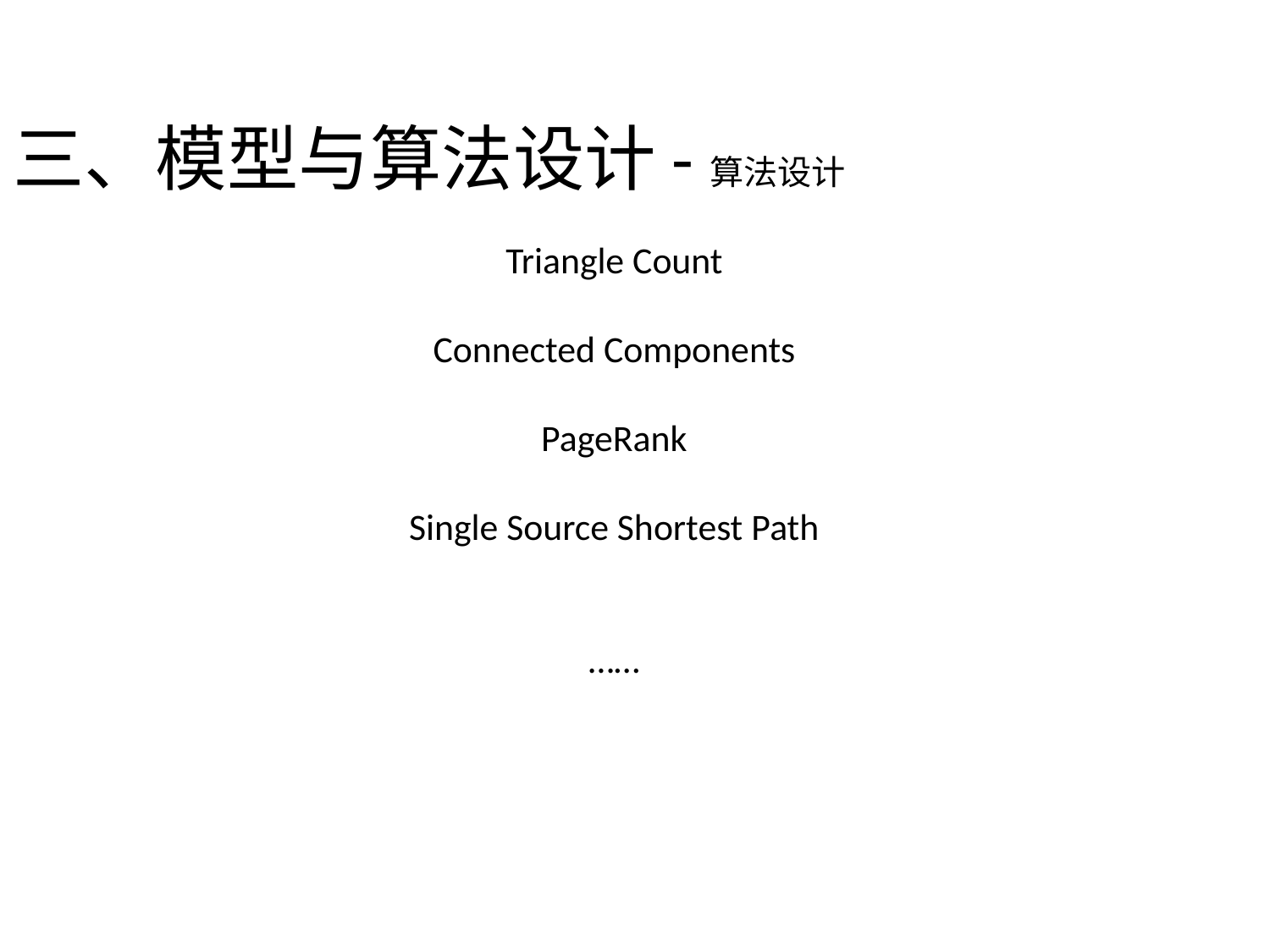

# 三、模型与算法设计-算法设计
Triangle Count

Connected Components

PageRank

Single Source Shortest Path

……